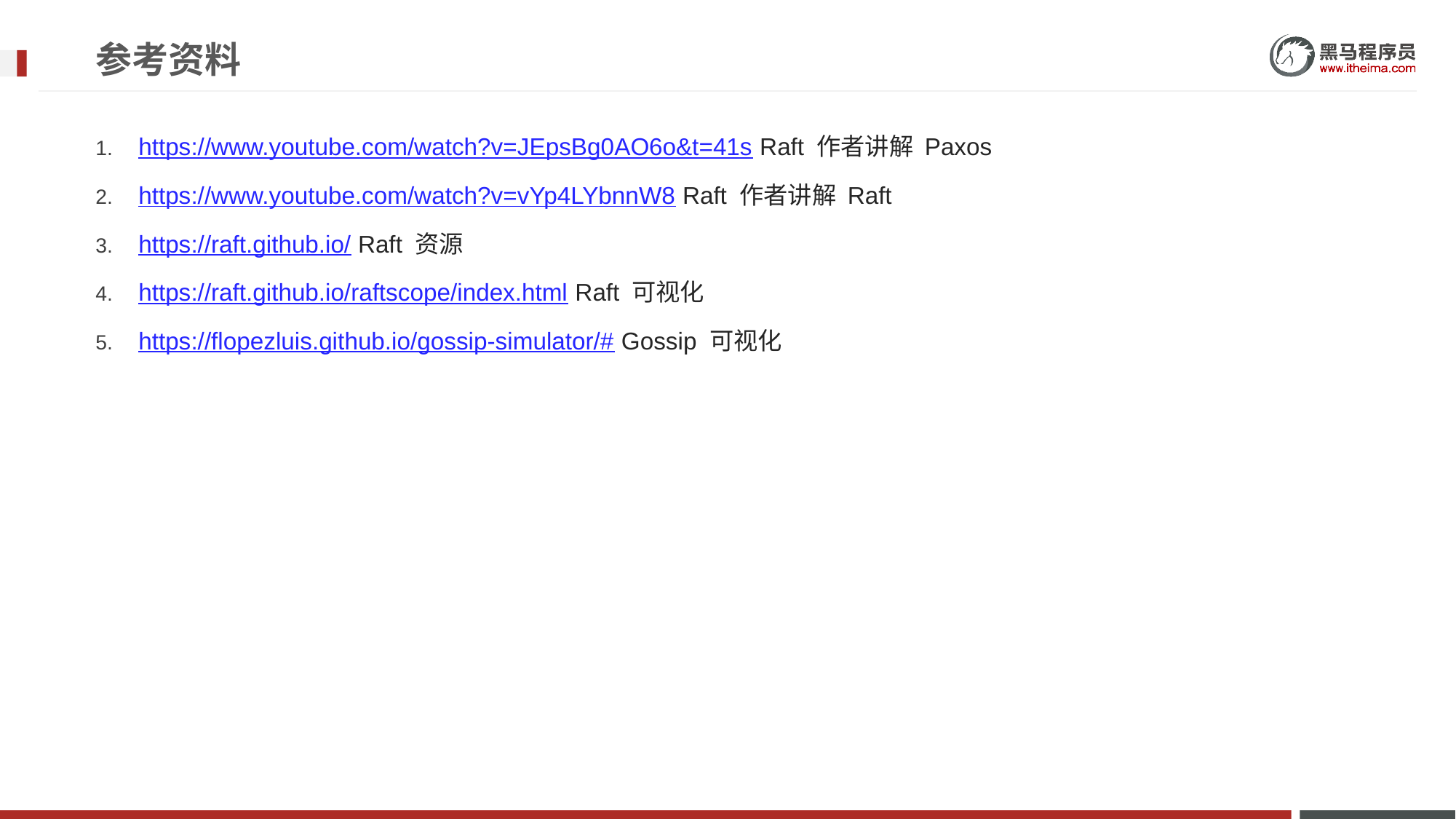

# 参考资料
https://www.youtube.com/watch?v=JEpsBg0AO6o&t=41s Raft 作者讲解 Paxos
https://www.youtube.com/watch?v=vYp4LYbnnW8 Raft 作者讲解 Raft
https://raft.github.io/ Raft 资源
https://raft.github.io/raftscope/index.html Raft 可视化
https://flopezluis.github.io/gossip-simulator/# Gossip 可视化